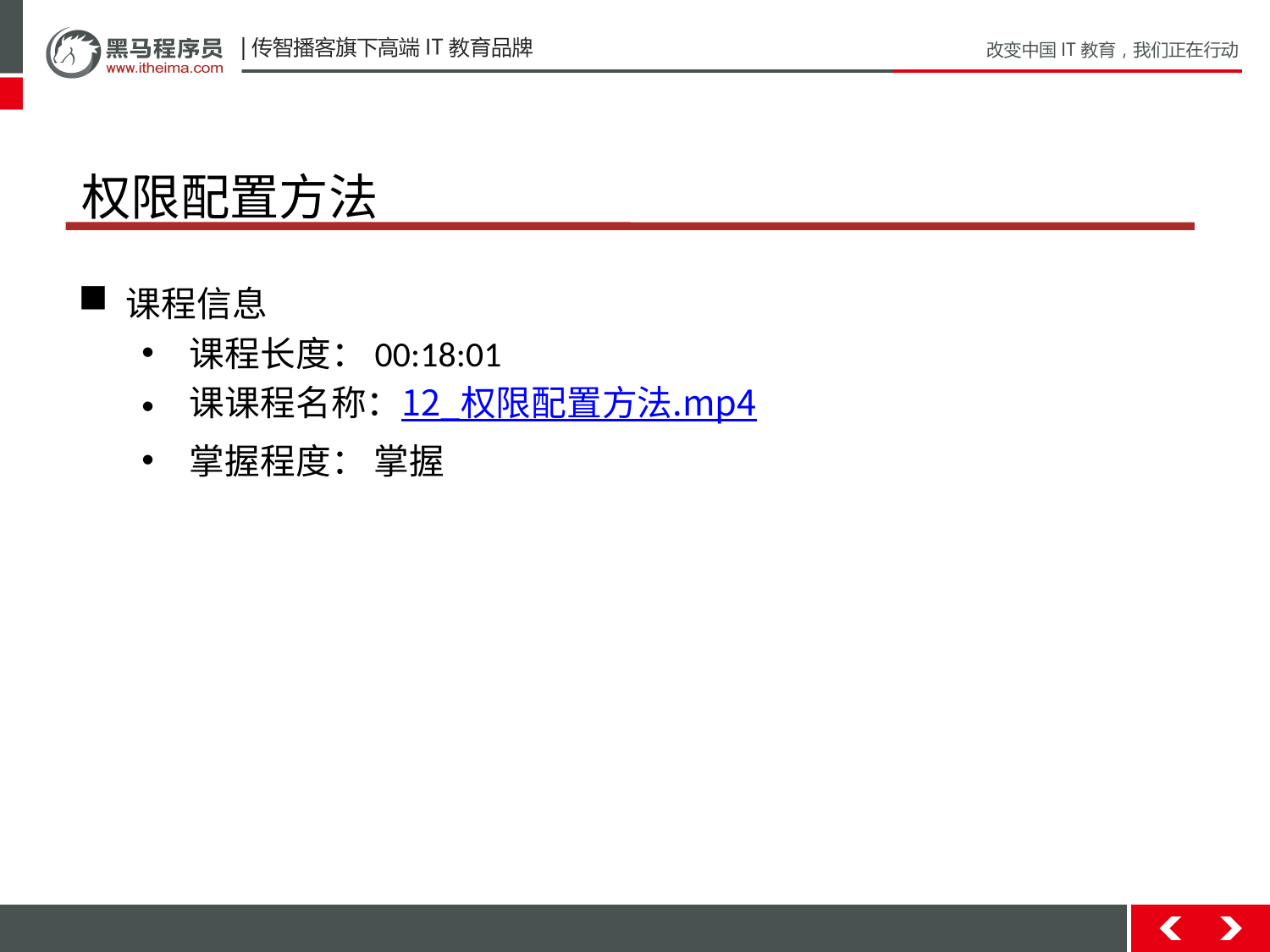

# 权限配置方法

课程信息
课程长度：00:18:01
课课程名称：12_权限配置方法.mp4
掌握程度： 掌握